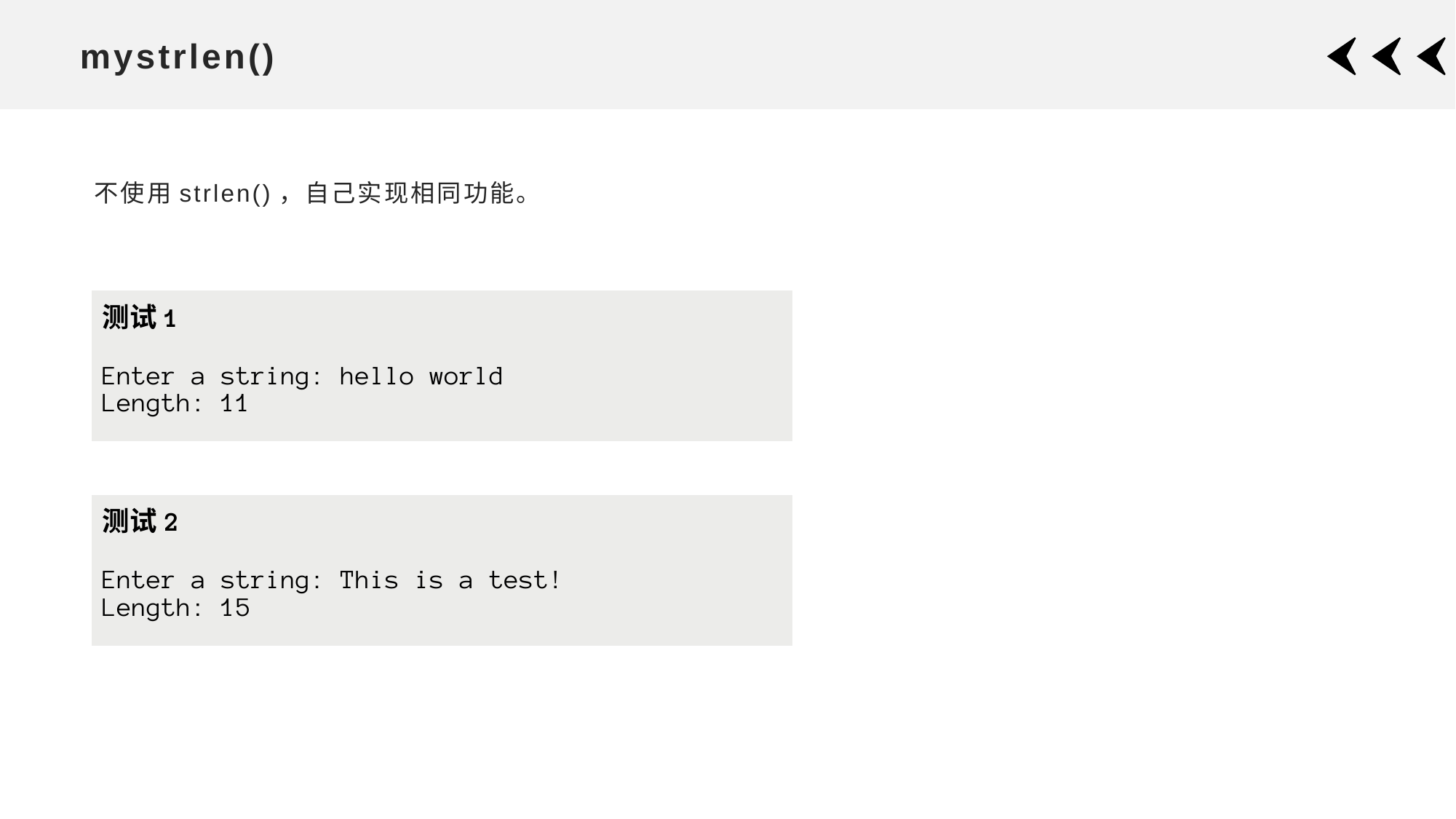

# mystrlen()
不使用strlen()，自己实现相同功能。
| 测试1 Enter a string: hello world Length: 11 |
| --- |
| 测试2 Enter a string: This is a test! Length: 15 |
| --- |